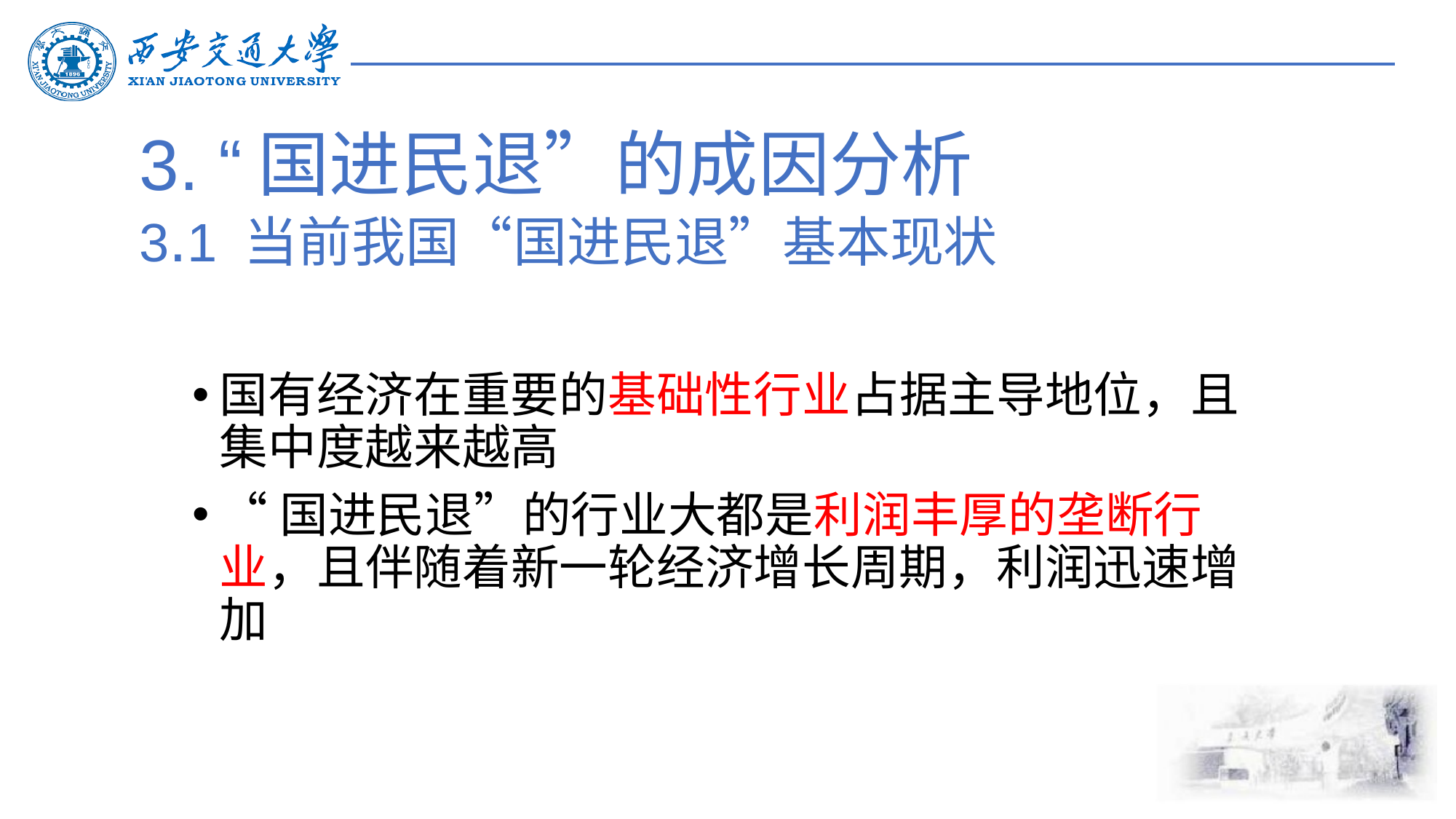

# 3. “国进民退”的成因分析 3.1 当前我国“国进民退”基本现状
国有经济在重要的基础性行业占据主导地位，且集中度越来越高
“国进民退”的行业大都是利润丰厚的垄断行业，且伴随着新一轮经济增长周期，利润迅速增加